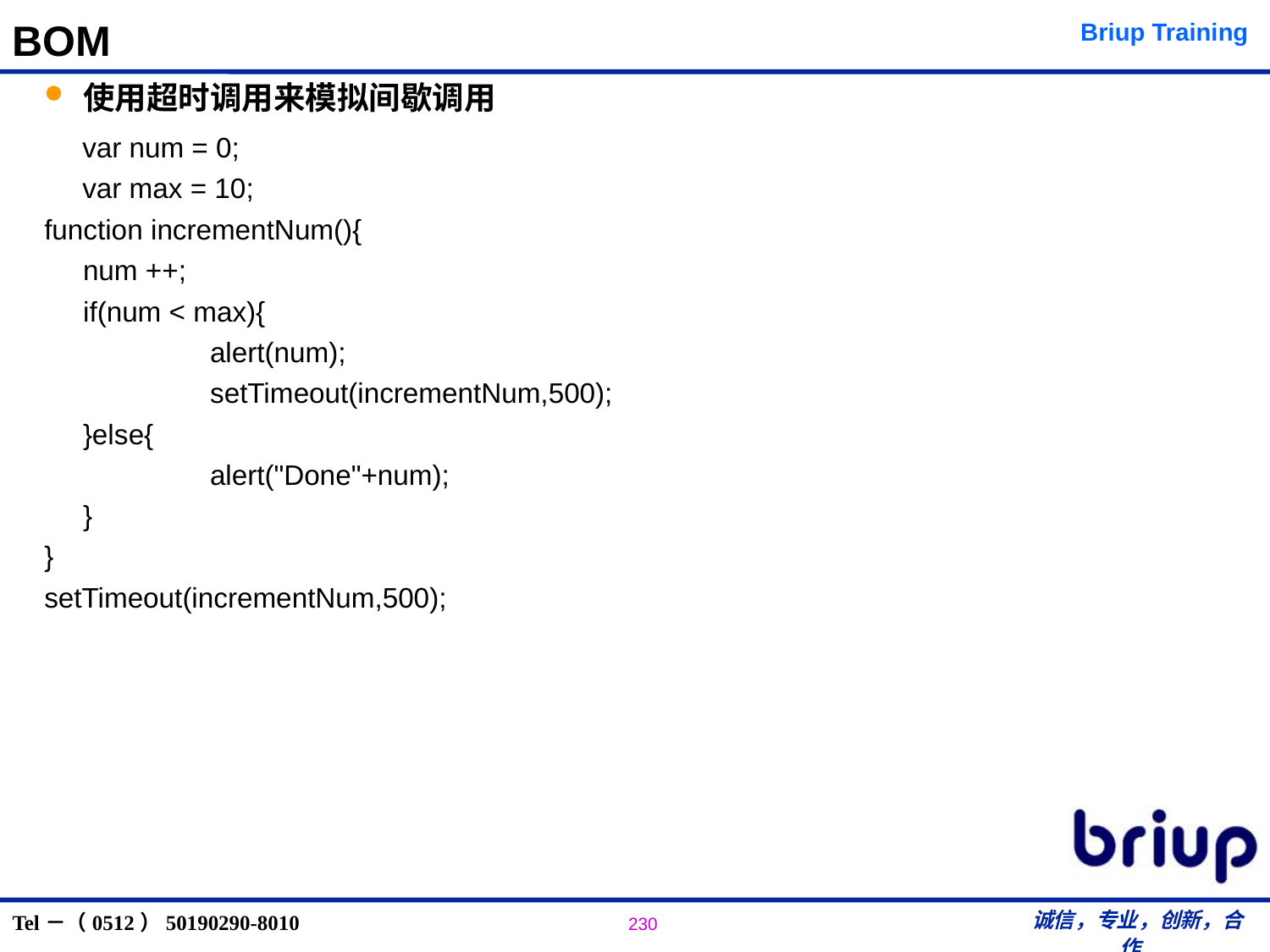

# BOM
使用超时调用来模拟间歇调用
var num = 0;
var max = 10;
function incrementNum(){
	num ++;
	if(num < max){
		alert(num);
		setTimeout(incrementNum,500);
	}else{
		alert("Done"+num);
	}
}
setTimeout(incrementNum,500);